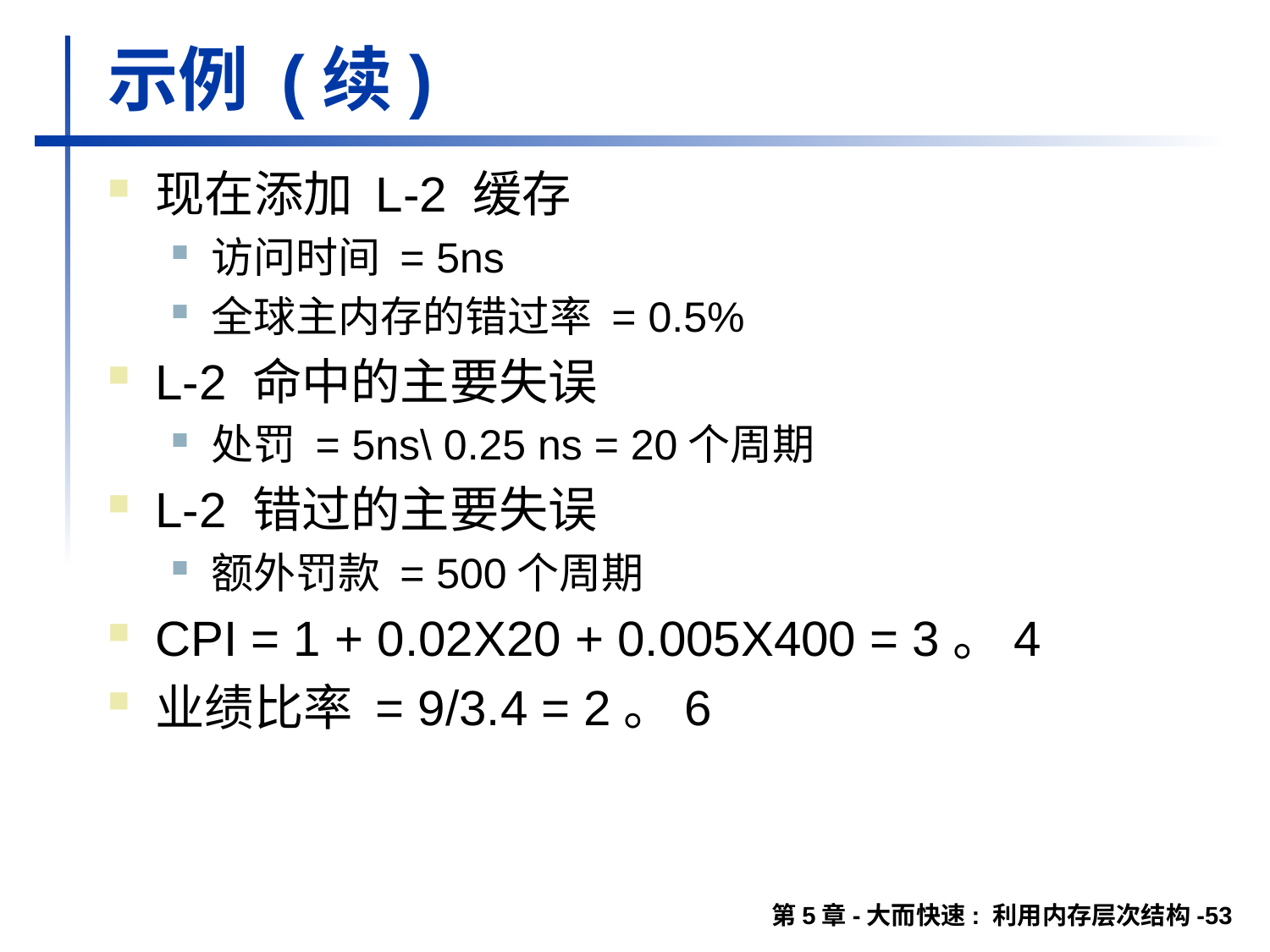

# 示例 (续)
现在添加 L-2 缓存
访问时间 = 5ns
全球主内存的错过率 = 0.5%
L-2 命中的主要失误
处罚 = 5ns\ 0.25 ns = 20个周期
L-2 错过的主要失误
额外罚款 = 500个周期
CPI = 1 + 0.02X20 + 0.005X400 = 3。4
业绩比率 = 9/3.4 = 2。6
第5章-大而快速: 利用内存层次结构-53